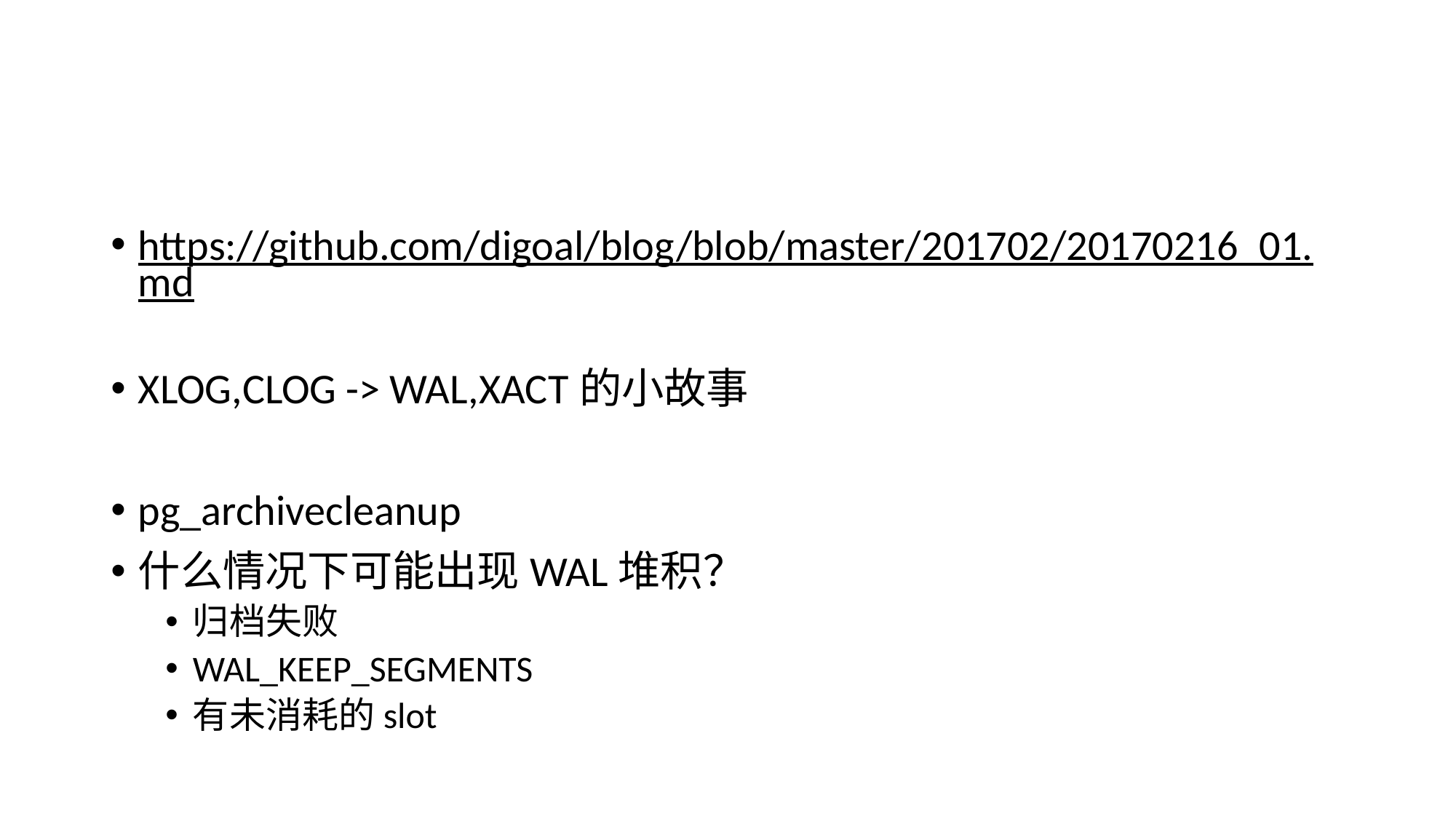

#
https://github.com/digoal/blog/blob/master/201702/20170216_01.md
XLOG,CLOG -> WAL,XACT的小故事

pg_archivecleanup
什么情况下可能出现WAL堆积？
归档失败
WAL_KEEP_SEGMENTS
有未消耗的slot